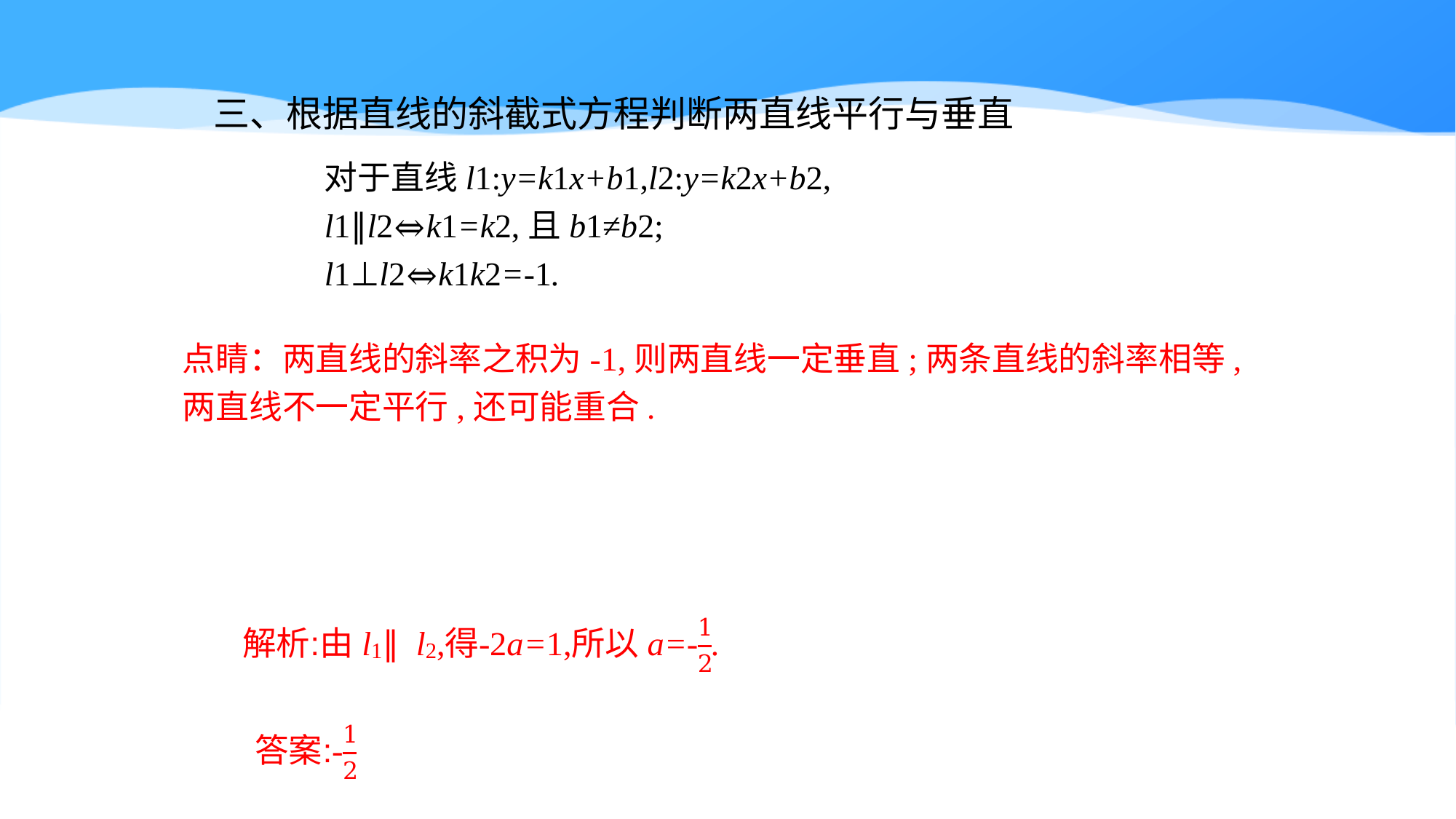

三、根据直线的斜截式方程判断两直线平行与垂直
对于直线l1:y=k1x+b1,l2:y=k2x+b2,
l1∥l2⇔k1=k2,且b1≠b2;
l1⊥l2⇔k1k2=-1.
点睛：两直线的斜率之积为-1,则两直线一定垂直;两条直线的斜率相等,两直线不一定平行,还可能重合.